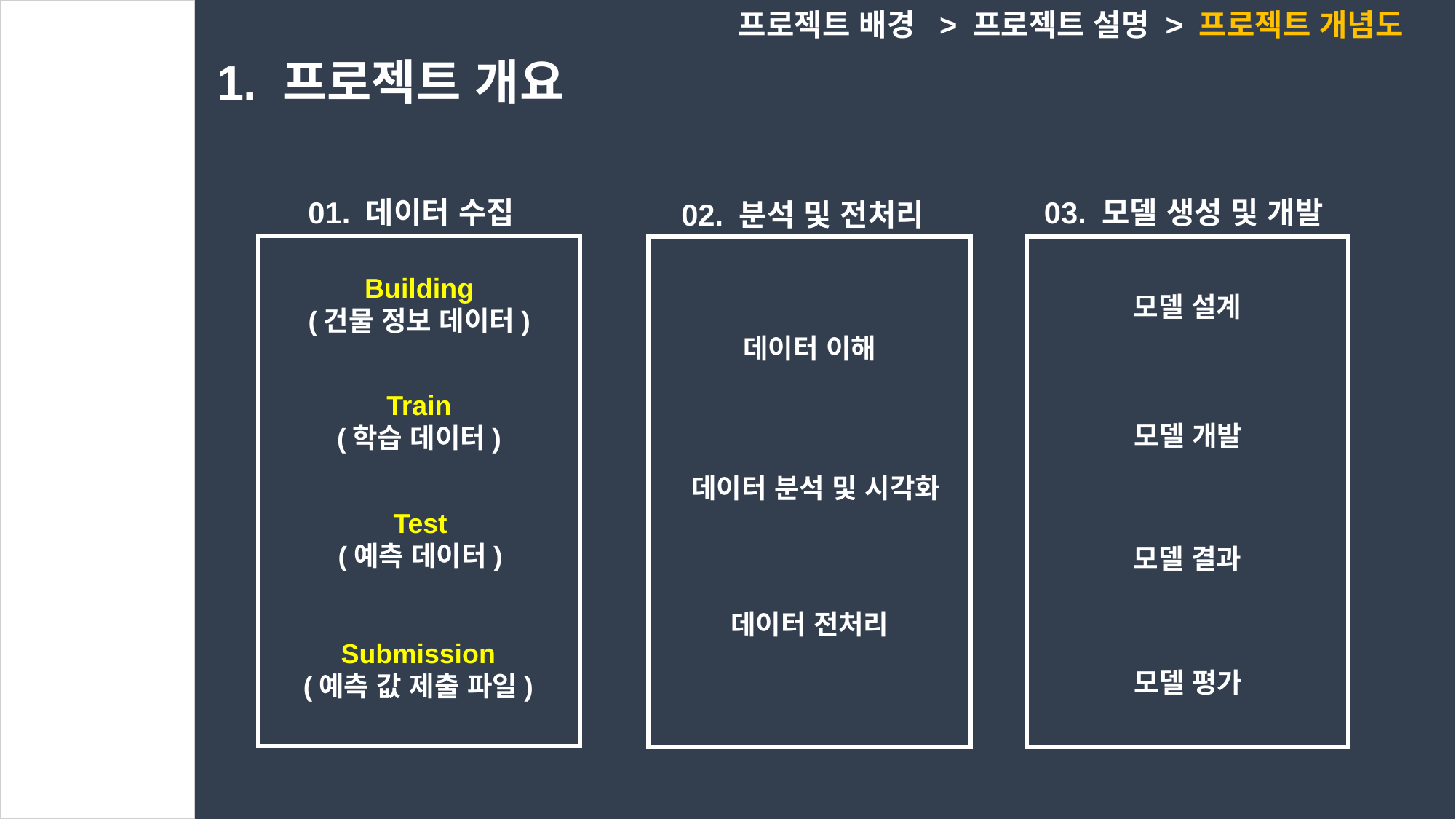

프로젝트 배경  > 프로젝트 설명 > 프로젝트 개념도
1. 프로젝트 개요
01. 데이터 수집
03. 모델 생성 및 개발
02. 분석 및 전처리

Building
(건물 정보 데이터)
모델 설계
데이터 이해
Train
(학습 데이터)
모델 개발
데이터 분석 및 시각화
Test
(예측 데이터)
모델 결과
데이터 전처리
Submission
(예측 값 제출 파일)
모델 평가